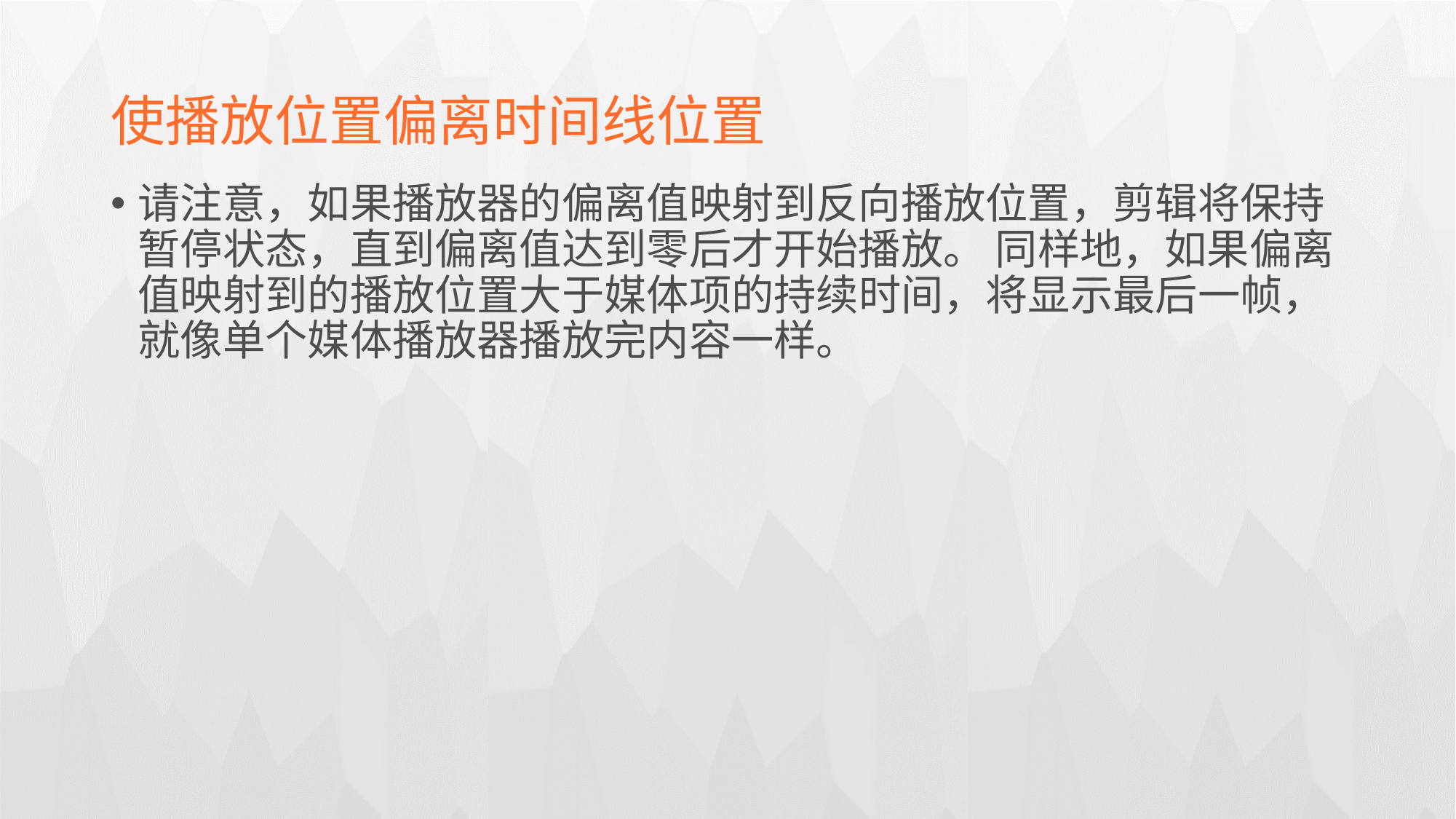

使播放位置偏离时间线位置
请注意，如果播放器的偏离值映射到反向播放位置，剪辑将保持暂停状态，直到偏离值达到零后才开始播放。 同样地，如果偏离值映射到的播放位置大于媒体项的持续时间，将显示最后一帧，就像单个媒体播放器播放完内容一样。